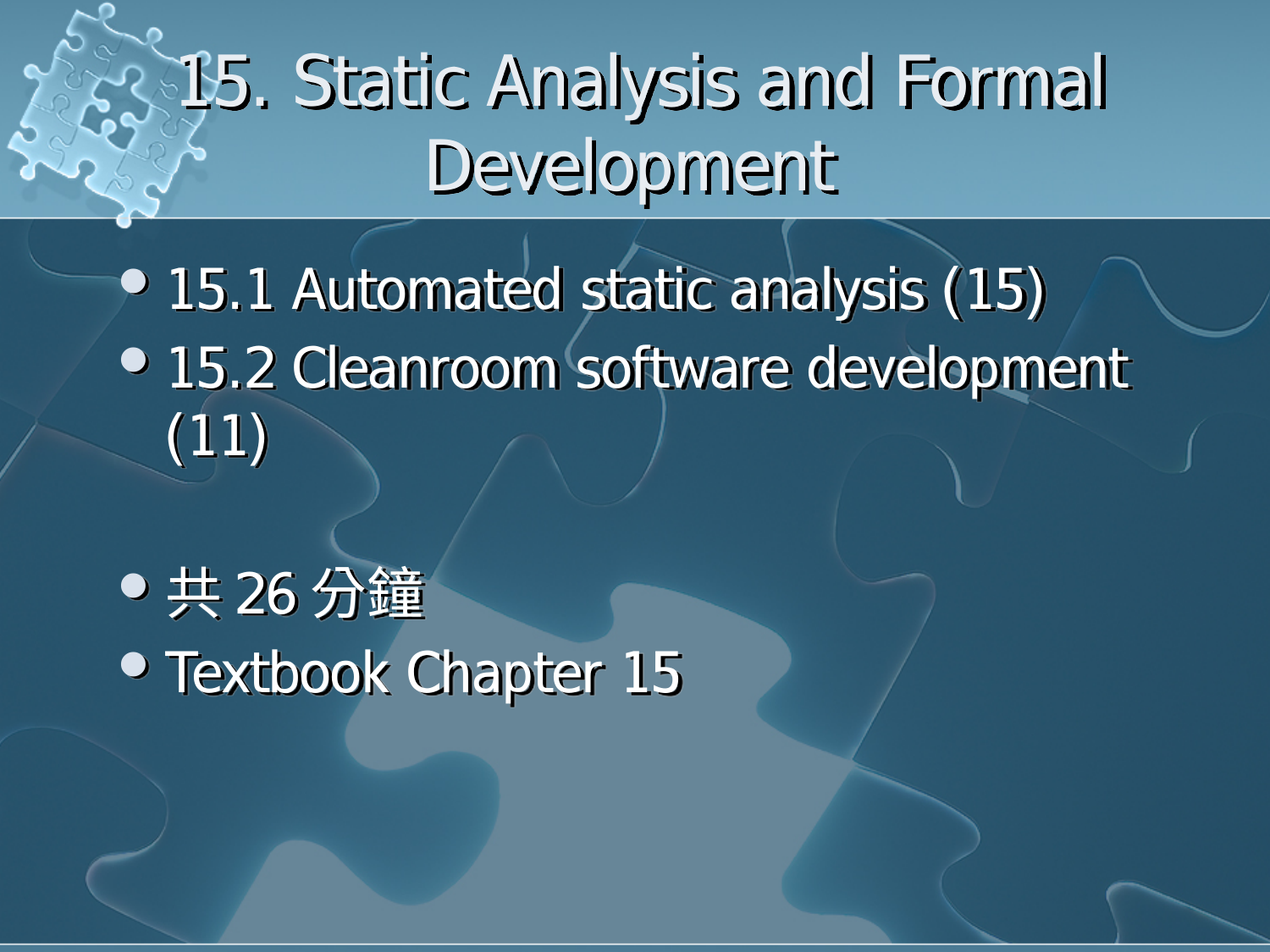

# 15. Static Analysis and Formal Development
15.1 Automated static analysis (15)
15.2 Cleanroom software development (11)

共26分鐘
Textbook Chapter 15